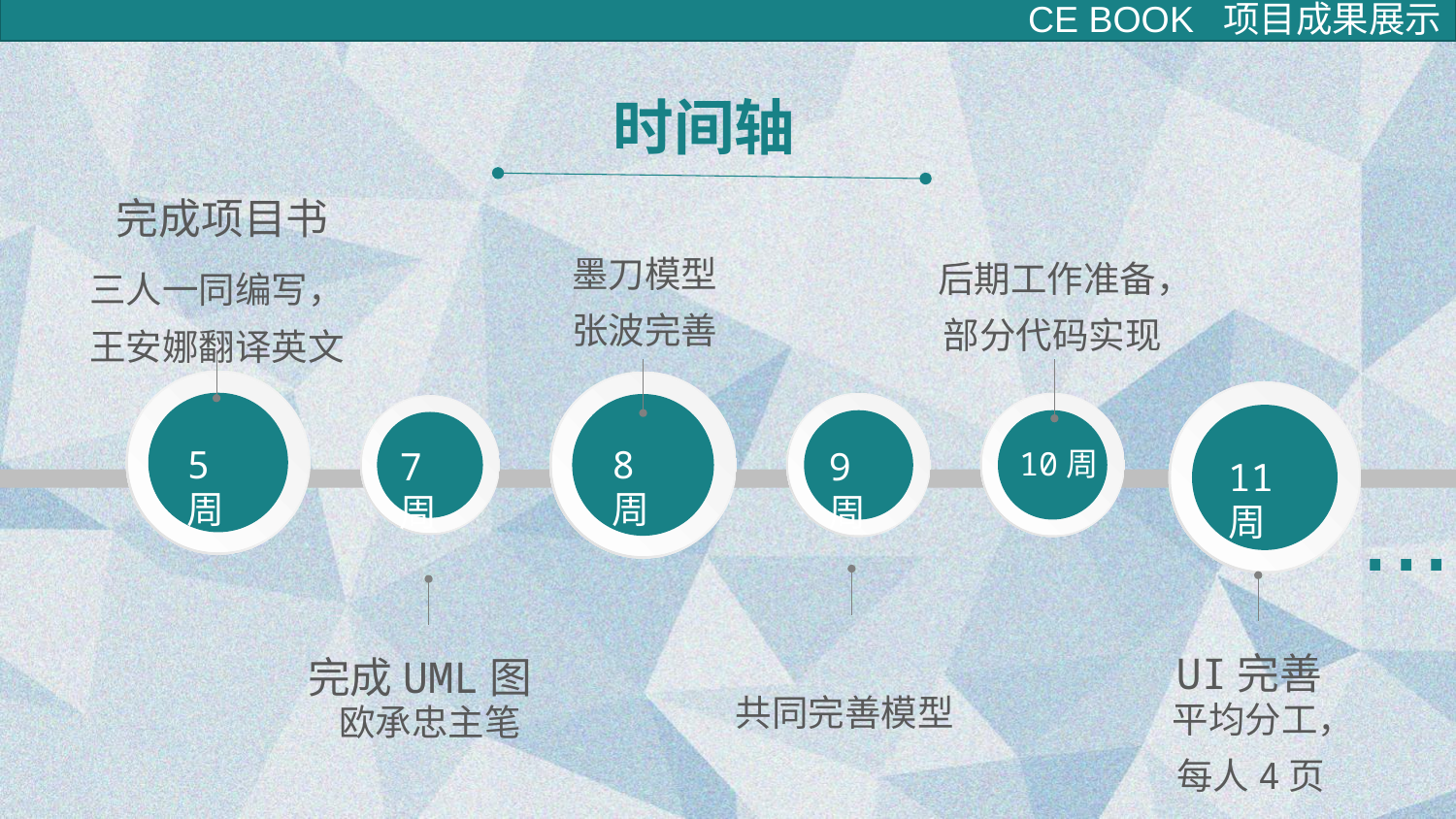

CE BOOK  项目成果展示
时间轴
完成项目书
三人一同编写，
王安娜翻译英文

  后期工作准备，
部分代码实现

墨刀模型
张波完善

5周

8周

11周

9周

10周

7周
...

共同完善模型
UI完善
  平均分工，
每人4页
完成UML图
 欧承忠主笔